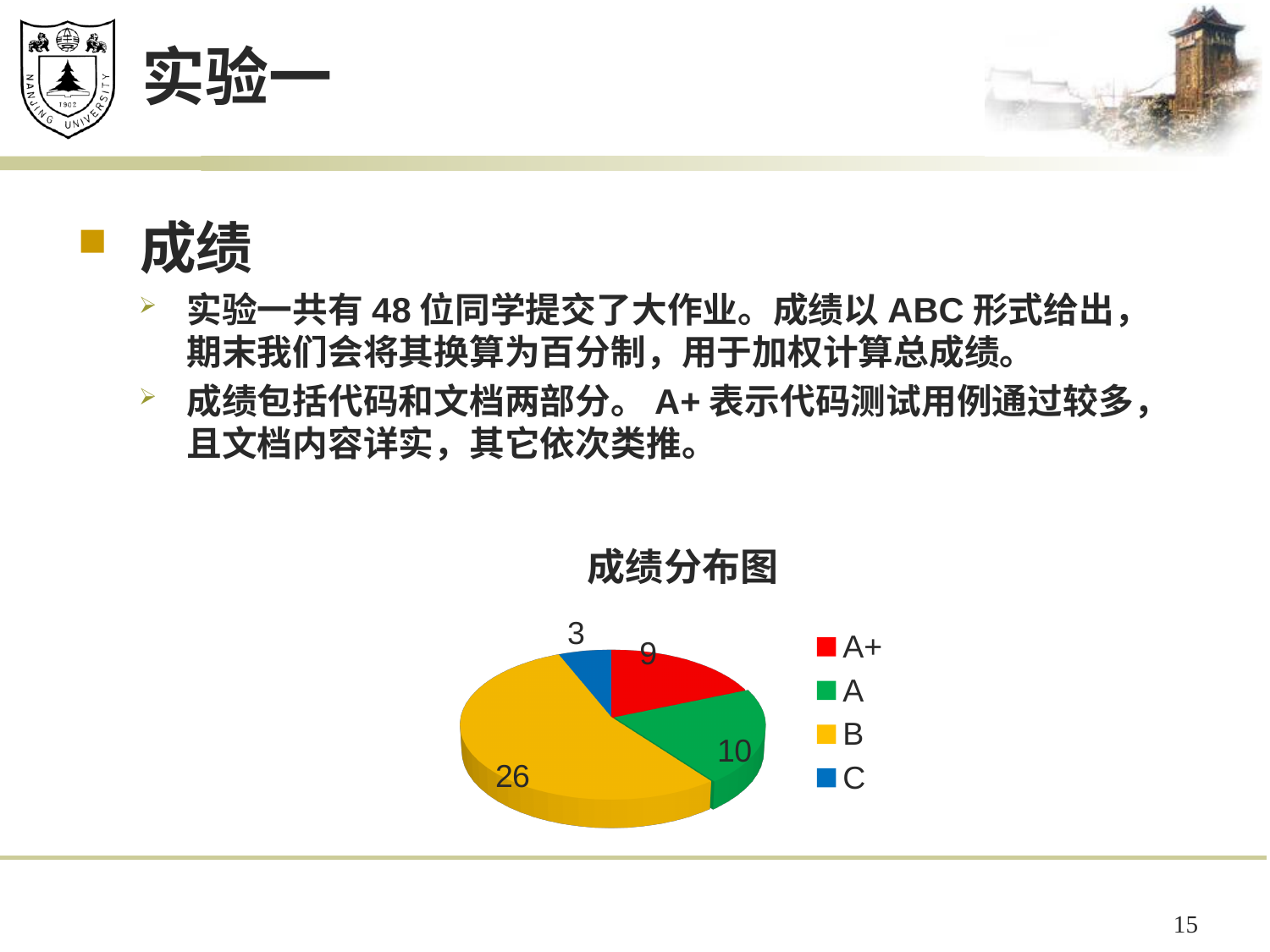

# 实验一
成绩
实验一共有48位同学提交了大作业。成绩以ABC形式给出，期末我们会将其换算为百分制，用于加权计算总成绩。
成绩包括代码和文档两部分。A+表示代码测试用例通过较多，且文档内容详实，其它依次类推。

[unsupported chart]